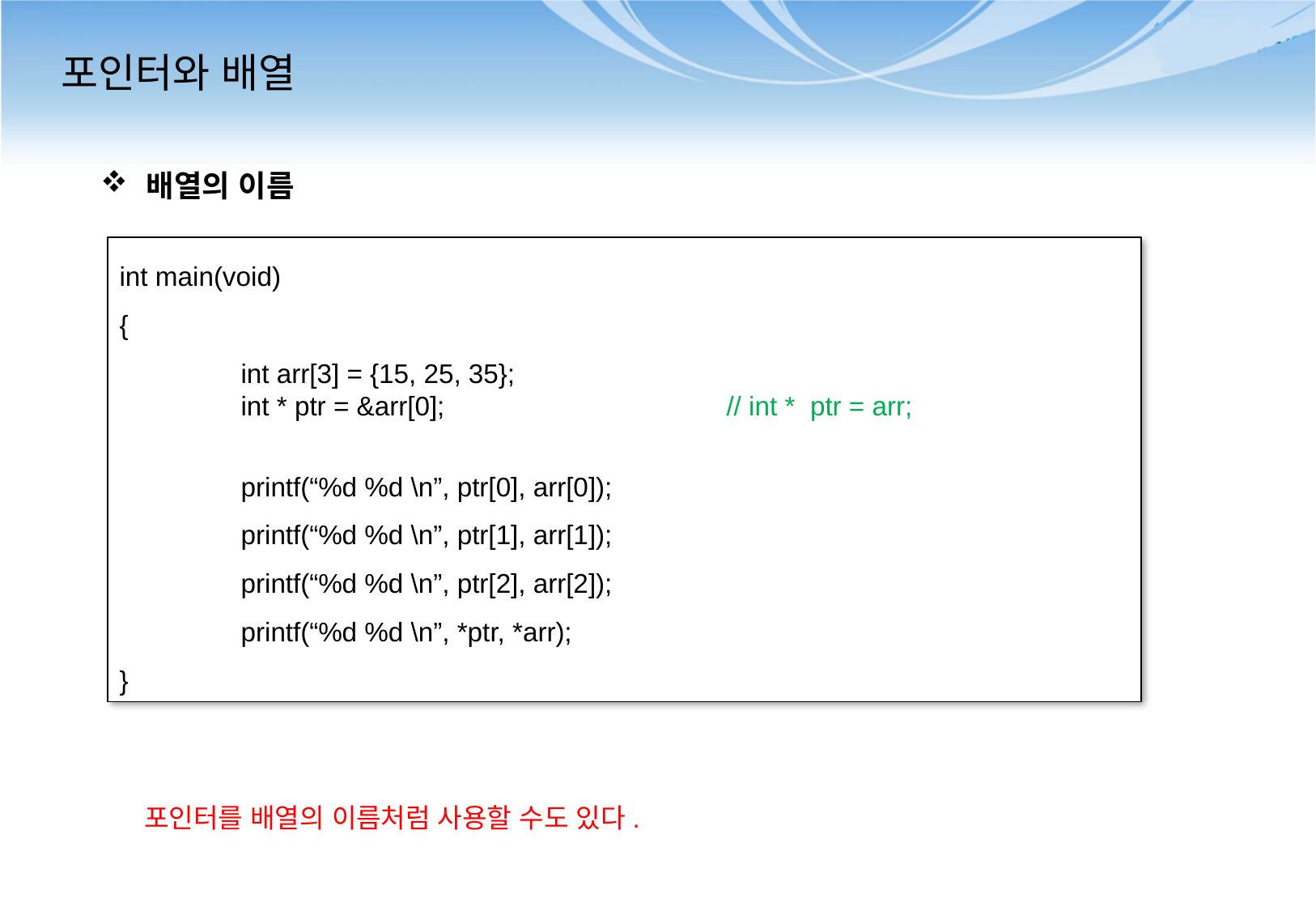

# 포인터와 배열
배열의 이름
int main(void)
{
	int arr[3] = {15, 25, 35};
	int * ptr = &arr[0];			// int *  ptr = arr;

	printf(“%d %d \n”, ptr[0], arr[0]);
	printf(“%d %d \n”, ptr[1], arr[1]);
	printf(“%d %d \n”, ptr[2], arr[2]);
	printf(“%d %d \n”, *ptr, *arr);
}
포인터를 배열의 이름처럼 사용할 수도 있다.